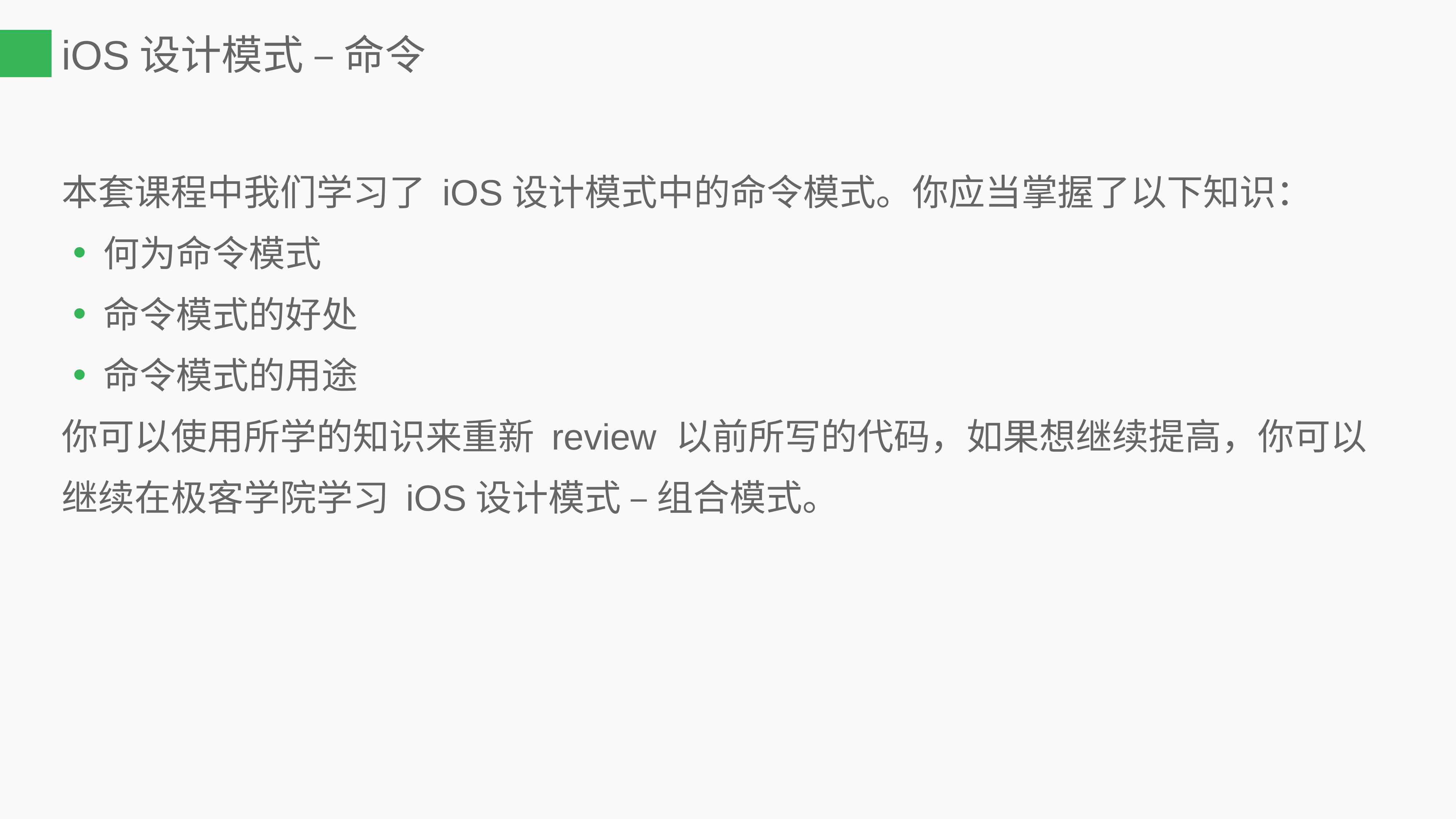

iOS设计模式 – 命令
本套课程中我们学习了 iOS设计模式中的命令模式。你应当掌握了以下知识：
何为命令模式
命令模式的好处
命令模式的用途
你可以使用所学的知识来重新 review 以前所写的代码，如果想继续提高，你可以继续在极客学院学习 iOS设计模式 – 组合模式。